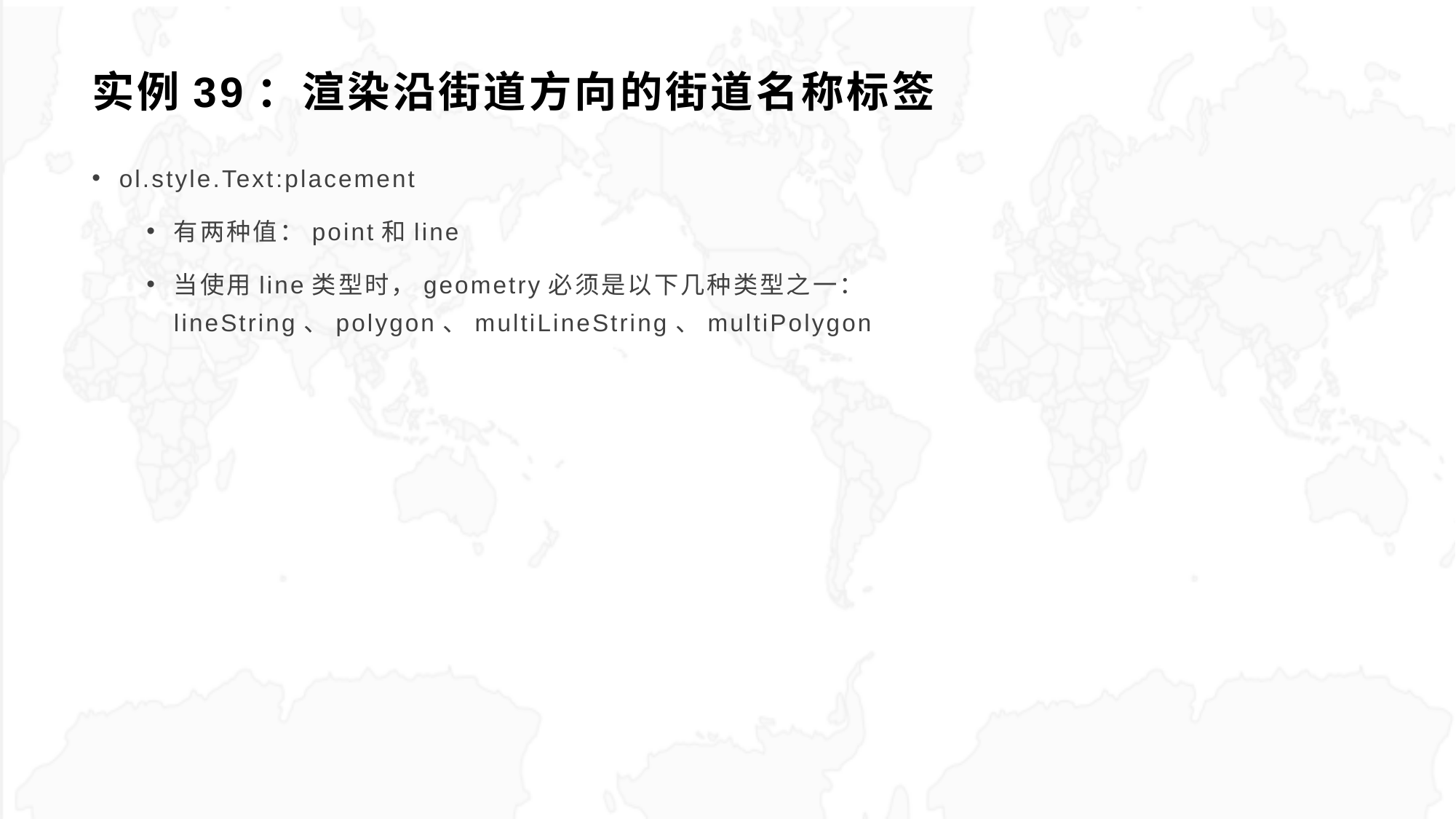

# 实例39：渲染沿街道方向的街道名称标签
ol.style.Text:placement
有两种值：point和line
当使用line类型时，geometry必须是以下几种类型之一：lineString、polygon、multiLineString、multiPolygon